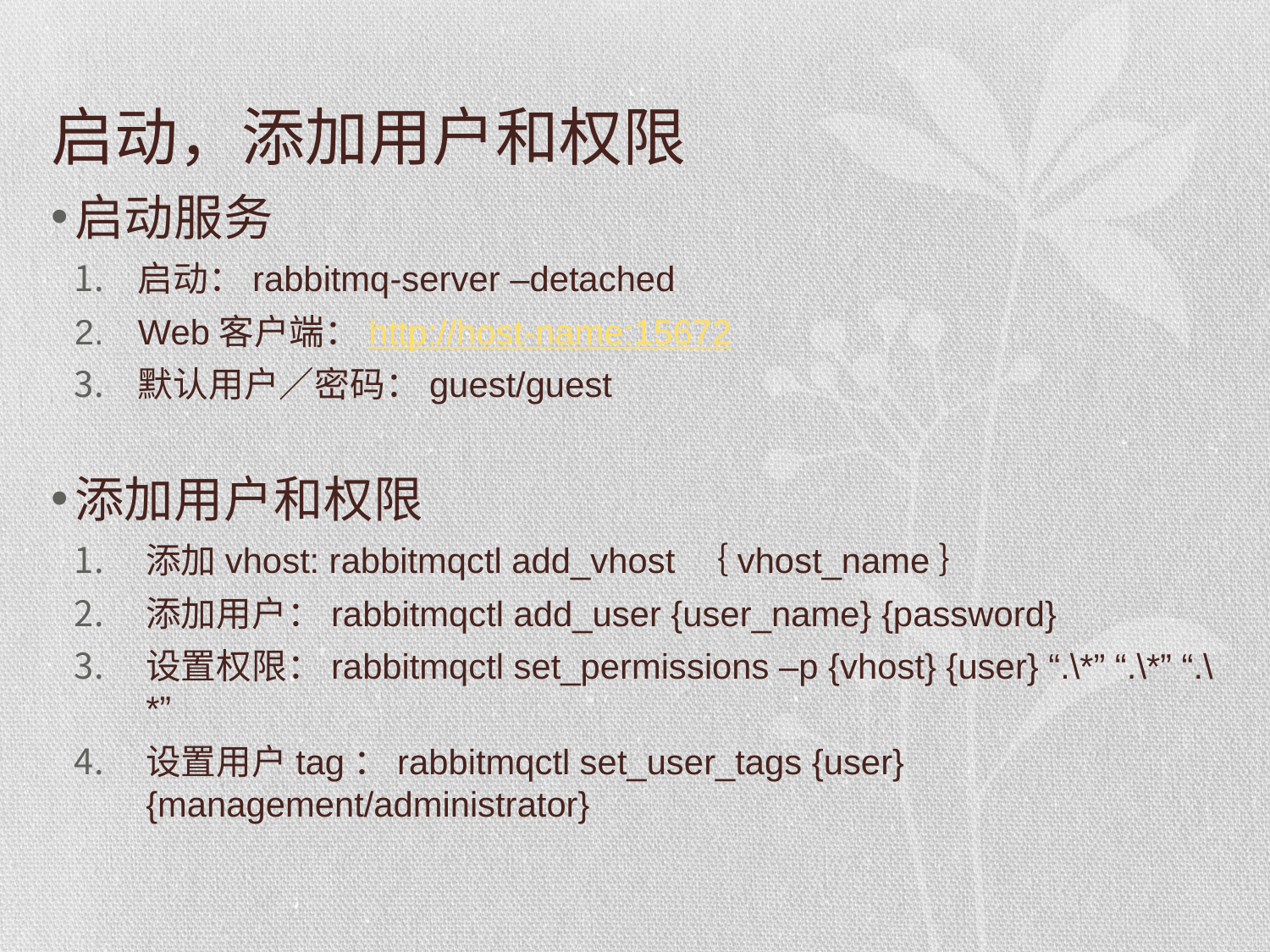

# 启动，添加用户和权限
启动服务
启动：rabbitmq-server –detached
Web客户端：http://host-name:15672
默认用户／密码：guest/guest

添加用户和权限
添加vhost: rabbitmqctl add_vhost ｛vhost_name｝
添加用户：rabbitmqctl add_user {user_name} {password}
设置权限：rabbitmqctl set_permissions –p {vhost} {user} “.\*” “.\*” “.\*”
设置用户tag：rabbitmqctl set_user_tags {user}  {management/administrator}